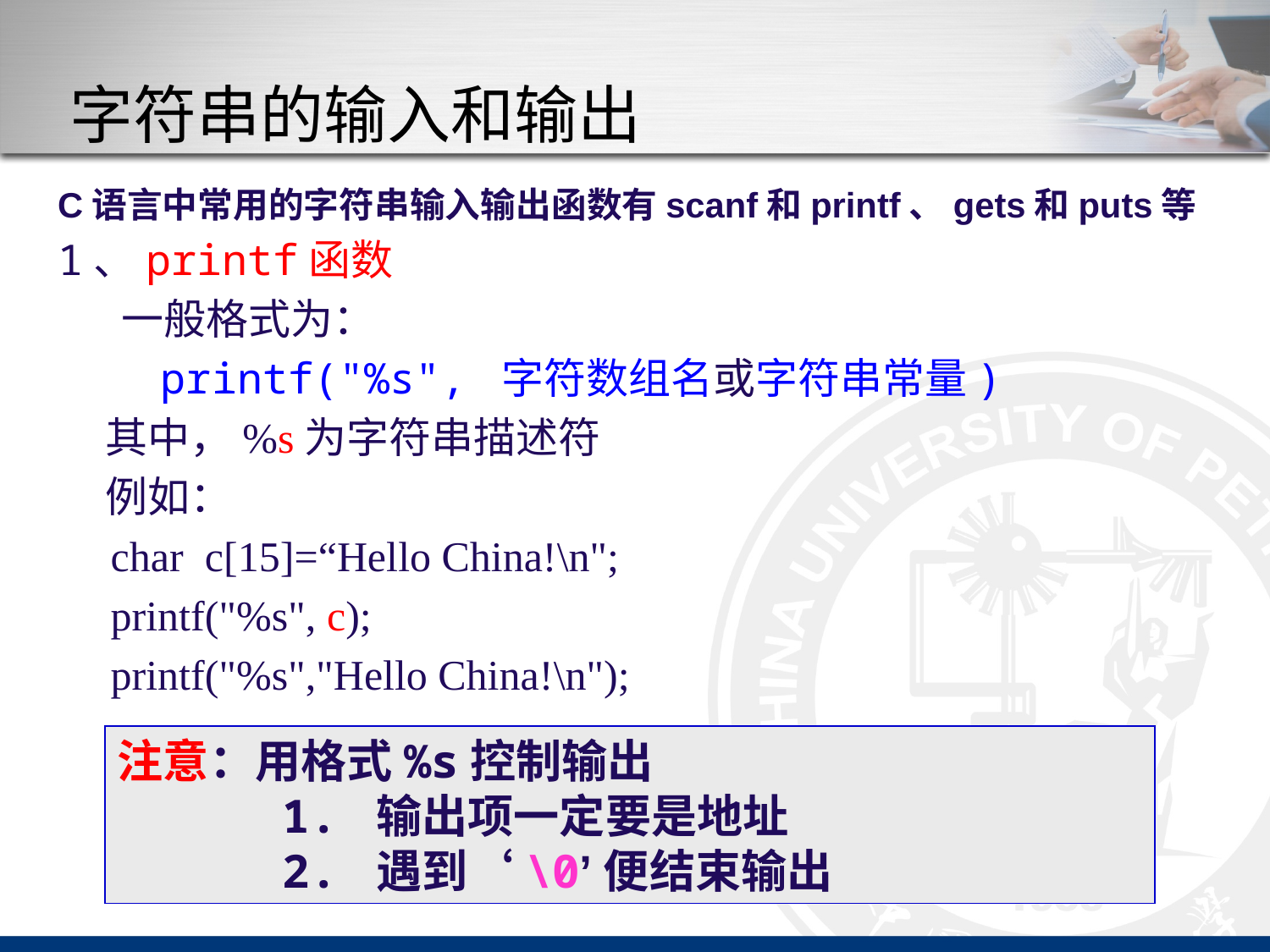

# 字符串的输入和输出
C语言中常用的字符串输入输出函数有scanf和printf、gets和puts等
1、printf函数
一般格式为：
	printf("%s", 字符数组名或字符串常量)
	其中，%s为字符串描述符
	例如：
     char  c[15]=“Hello China!\n";
     printf("%s", c);
     printf("%s","Hello China!\n");
注意：用格式%s控制输出
      1. 输出项一定要是地址
      2. 遇到‘\0’便结束输出